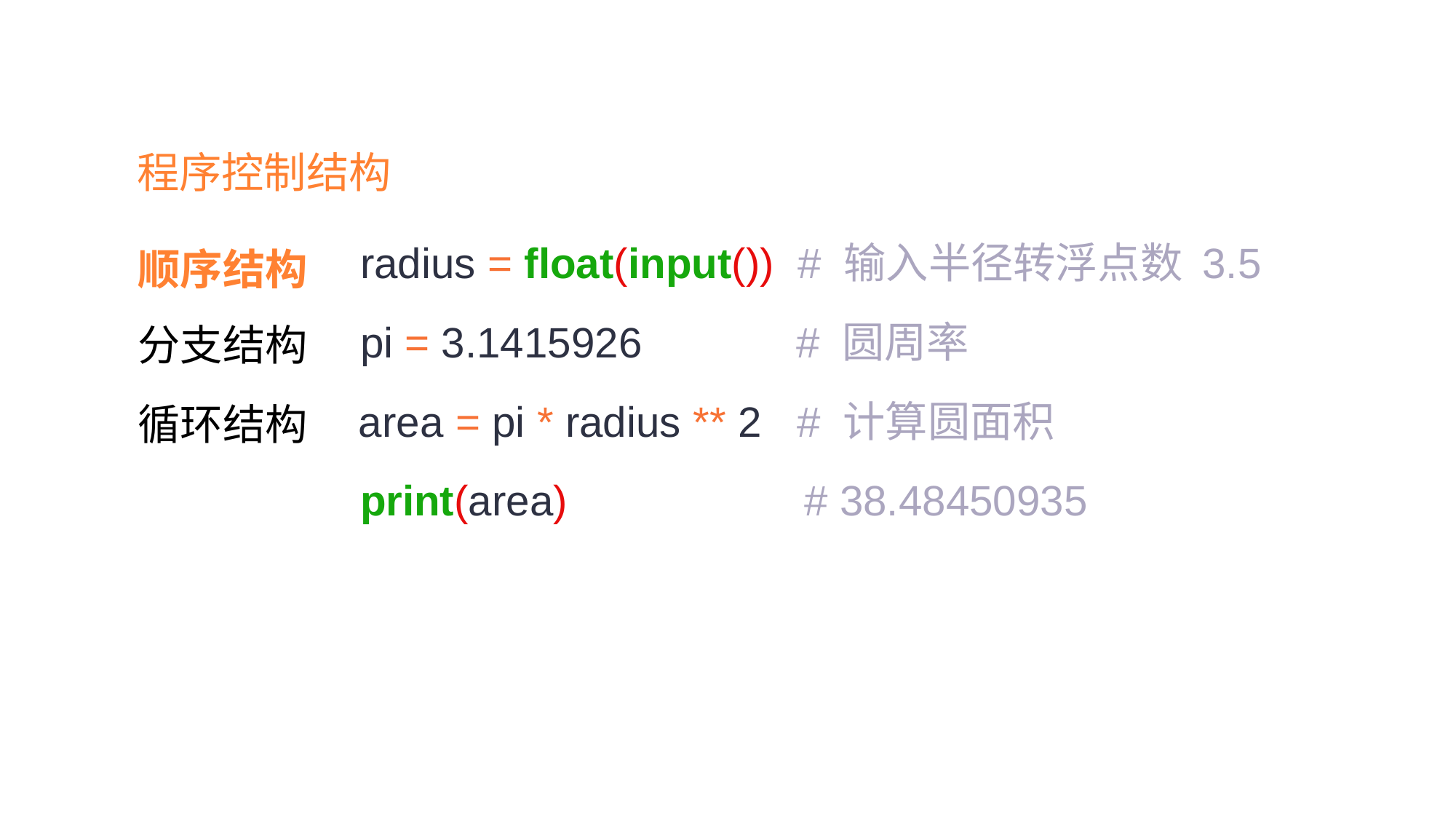

程序控制结构
顺序结构
radius = float(input())  # 输入半径转浮点数 3.5
分支结构
pi = 3.1415926             # 圆周率
循环结构
area = pi * radius ** 2   # 计算圆面积
print(area)                    # 38.48450935